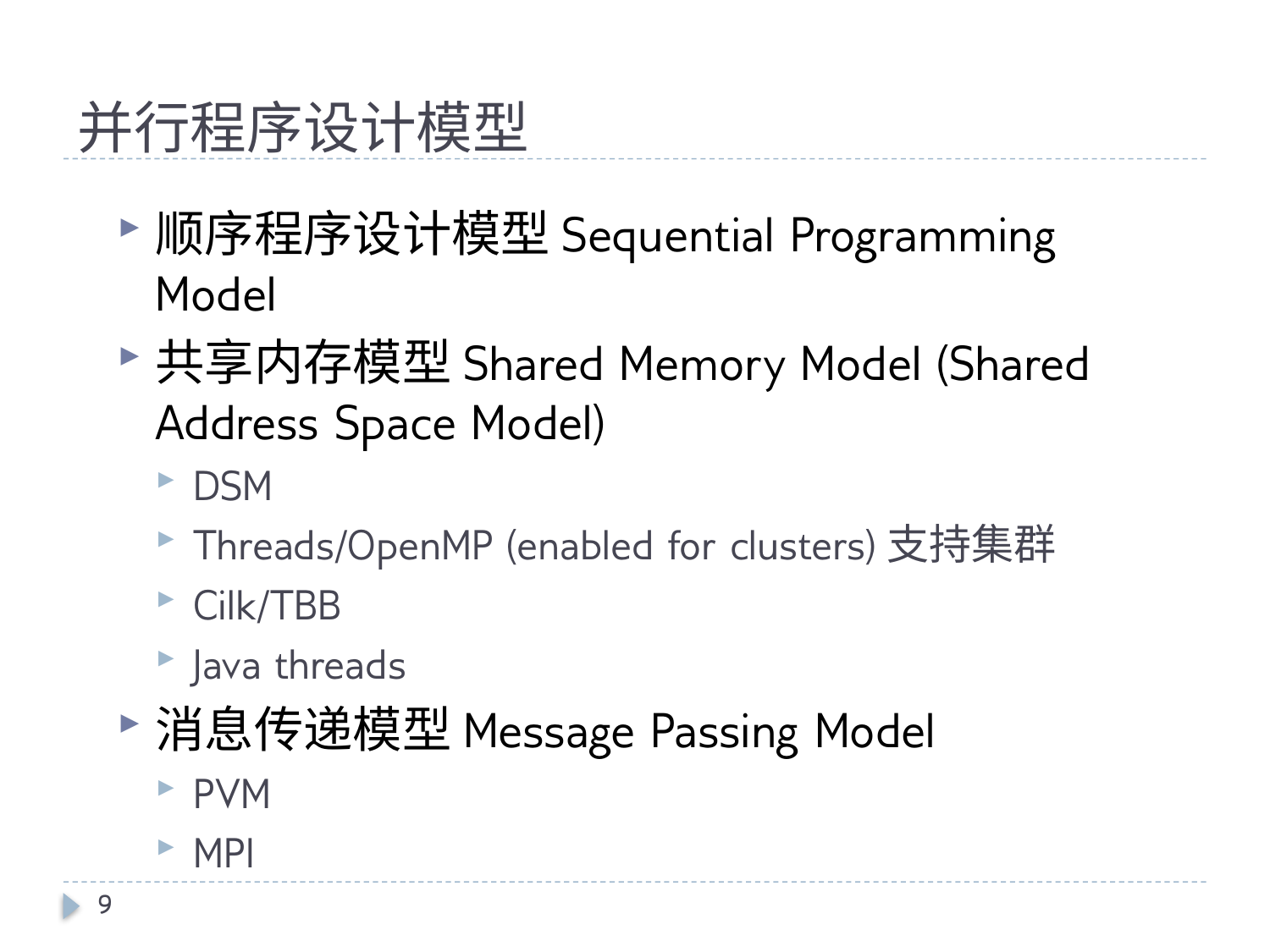

# 并行程序设计模型
顺序程序设计模型Sequential Programming Model
共享内存模型Shared Memory Model (Shared Address Space Model)
DSM
Threads/OpenMP (enabled for clusters)支持集群
Cilk/TBB
Java threads
消息传递模型Message Passing Model
PVM
MPI
9